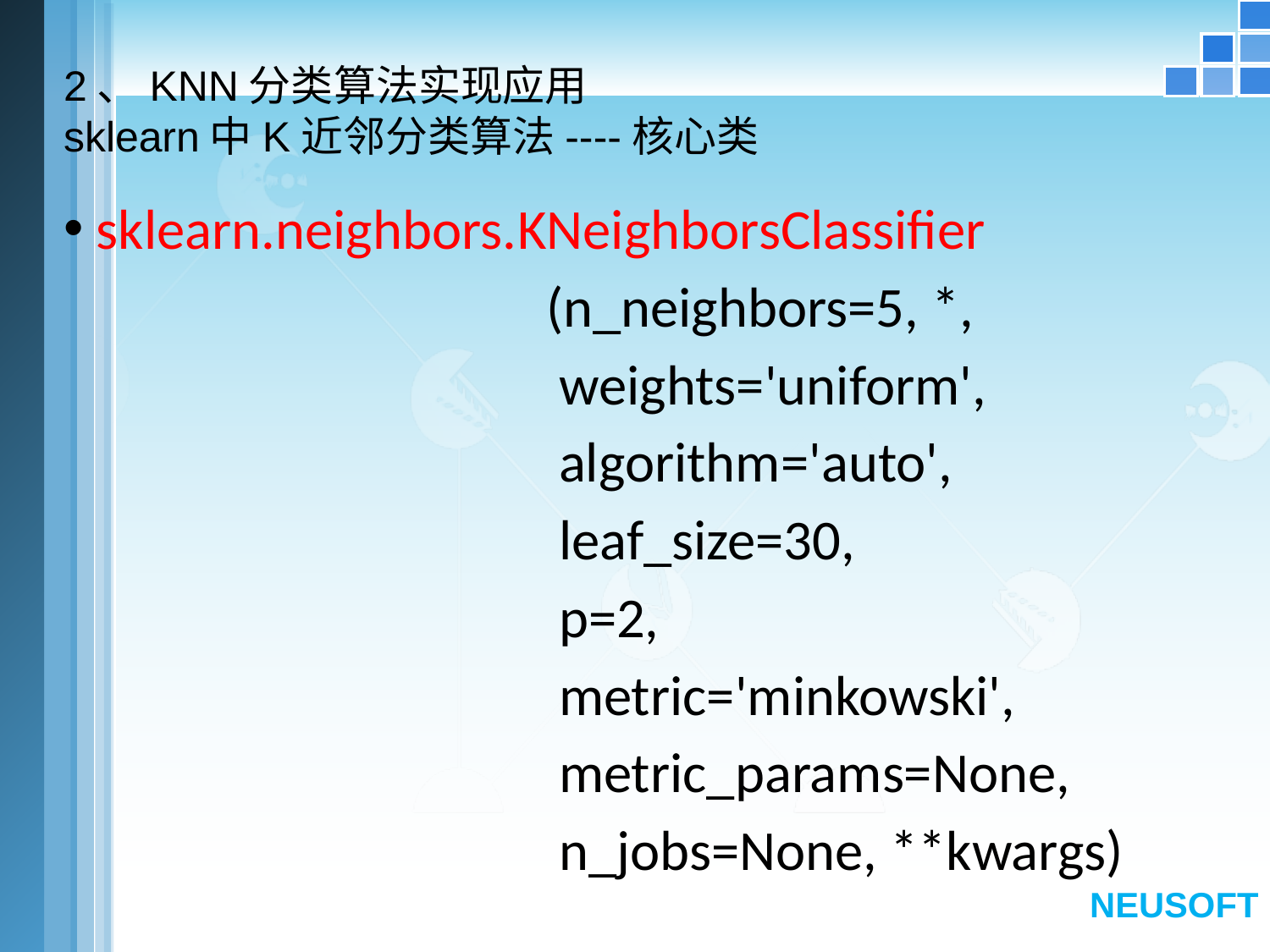

# 2、KNN分类算法实现应用 sklearn中K近邻分类算法----核心类
sklearn.neighbors.KNeighborsClassifier
                                      (n_neighbors=5, *,
                                       weights='uniform',
                                       algorithm='auto',
                                       leaf_size=30,
                                       p=2,
                                       metric='minkowski',
                                       metric_params=None,
                                       n_jobs=None, **kwargs)